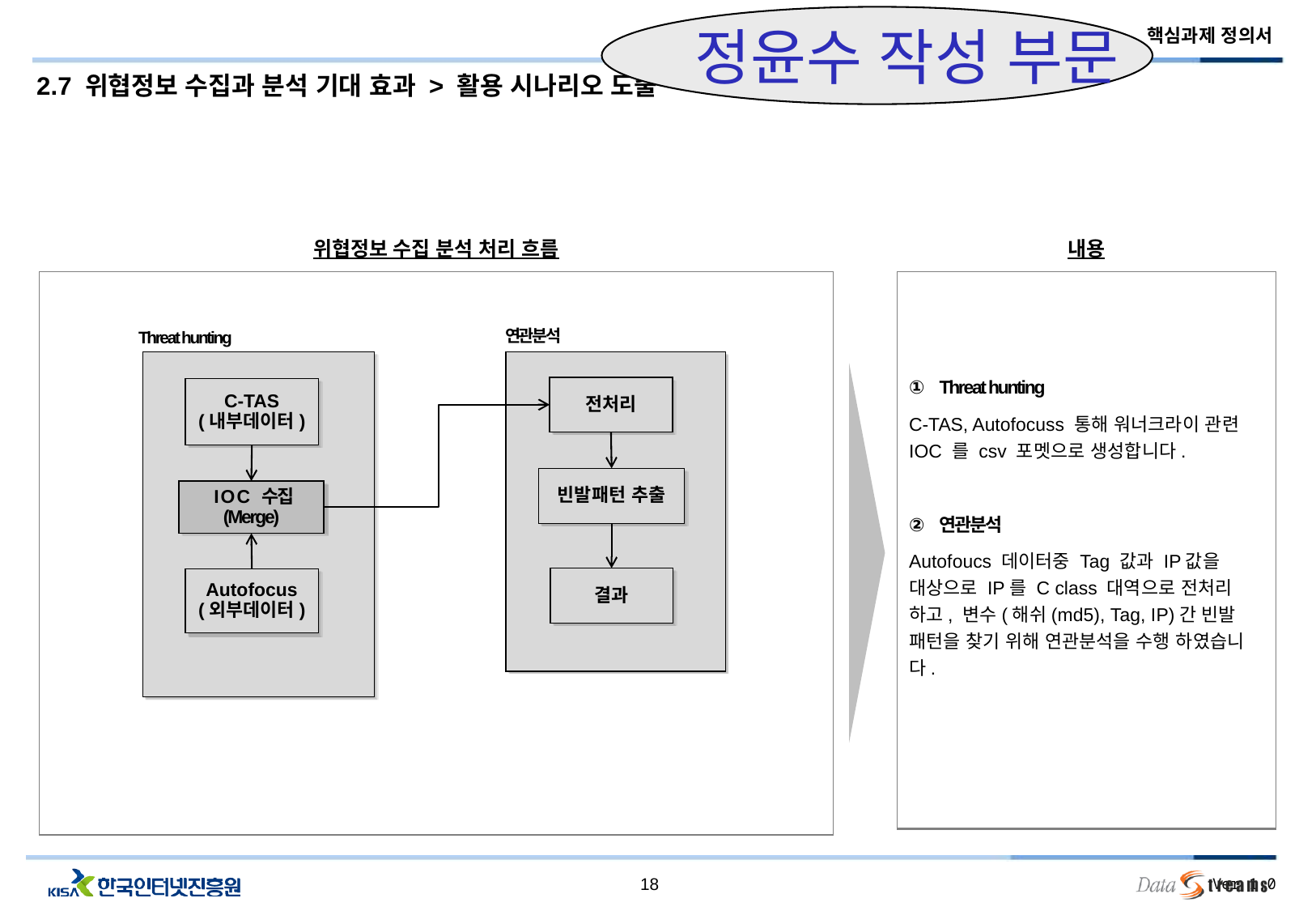

정윤수 작성 부문
2.7 위협정보 수집과 분석 기대 효과 > 활용 시나리오 도출

위협정보 수집 분석 처리 흐름
내용
Threat hunting
C-TAS, Autofocuss 통해 워너크라이 관련 IOC 를 csv 포멧으로 생성합니다.

연관분석
Autofoucs 데이터중 Tag 값과 IP값을 대상으로 IP를 C class 대역으로 전처리 하고, 변수(해쉬(md5), Tag, IP)간 빈발 패턴을 찾기 위해 연관분석을 수행 하였습니다.

연관분석
Threat hunting

전처리
C-TAS
(내부데이터)
빈발패턴 추출
 I O C  수집
(Merge)

결과
Autofocus
(외부데이터)